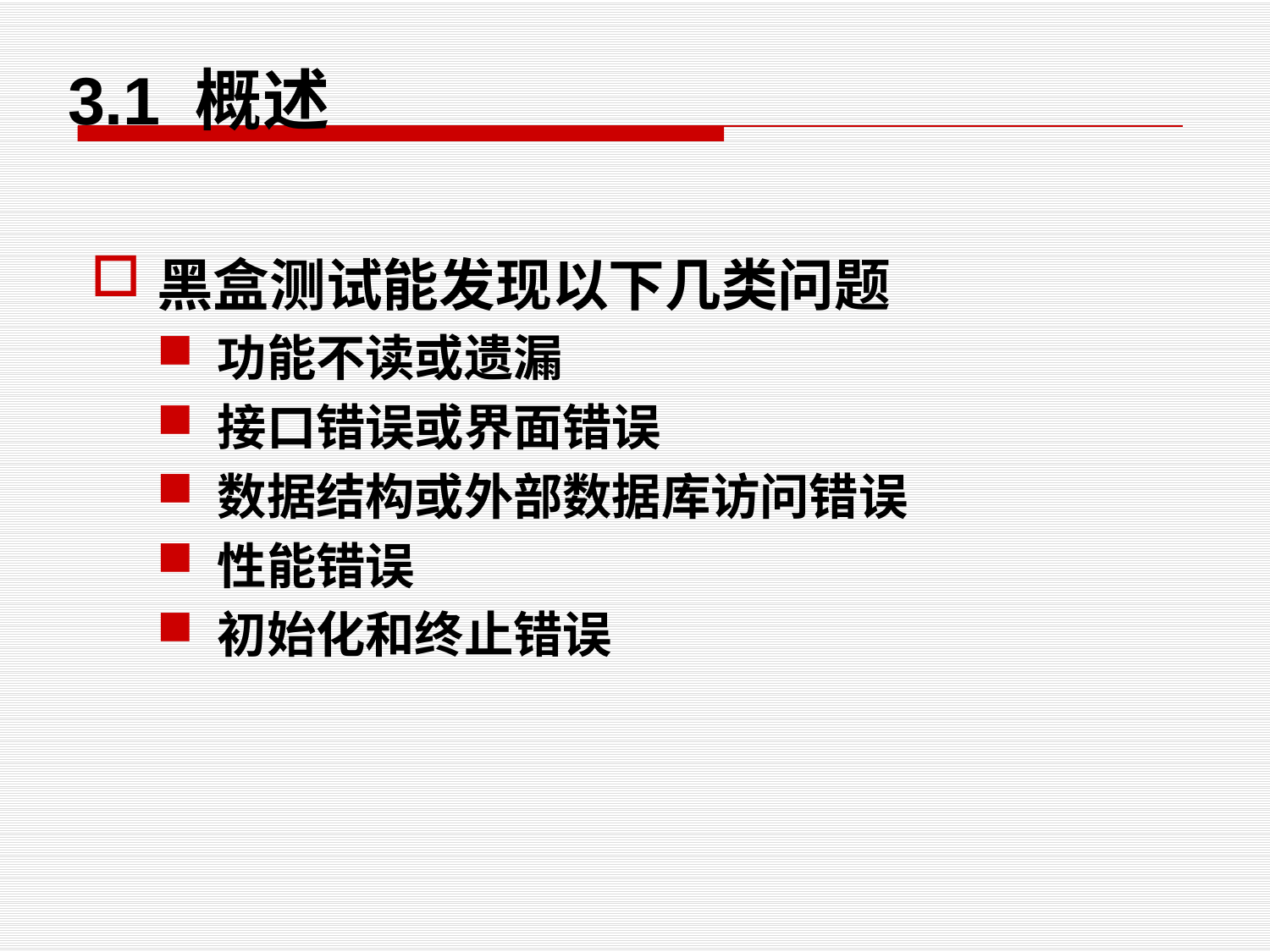

# 3.1 概述
黑盒测试能发现以下几类问题
功能不读或遗漏
接口错误或界面错误
数据结构或外部数据库访问错误
性能错误
初始化和终止错误